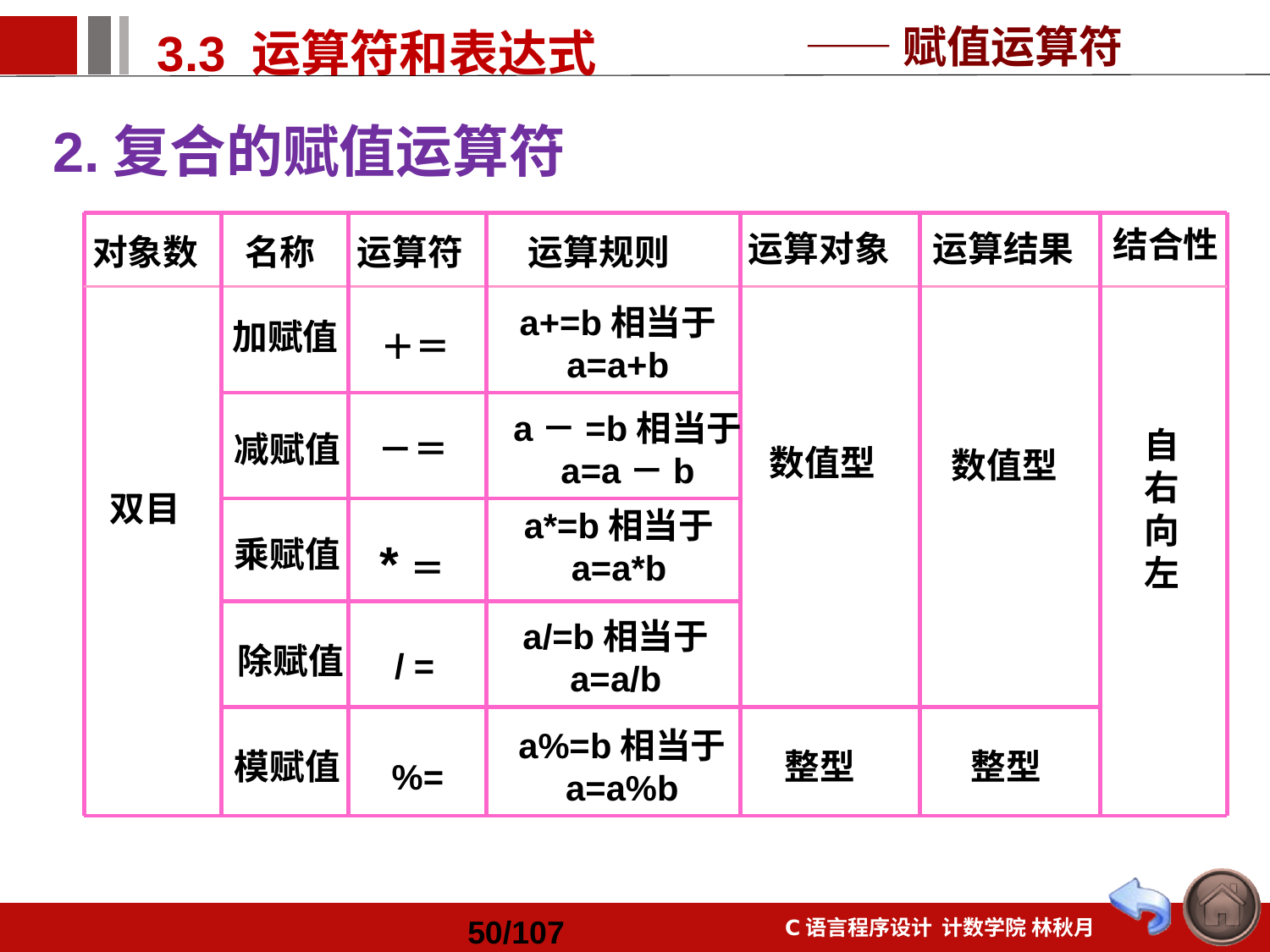

——赋值运算符
2.复合的赋值运算符
结合性
运算对象
运算结果
对象数
名称
运算符
运算规则
a+=b相当于
a=a+b
加赋值
＋＝
a－=b相当于
a=a－b
自
右
向
左
减赋值
－＝
数值型
数值型
双目
a*=b相当于
a=a*b
乘赋值
*＝
a/=b相当于
a=a/b
除赋值
/ =
a%=b相当于
a=a%b
模赋值
整型
整型
%=